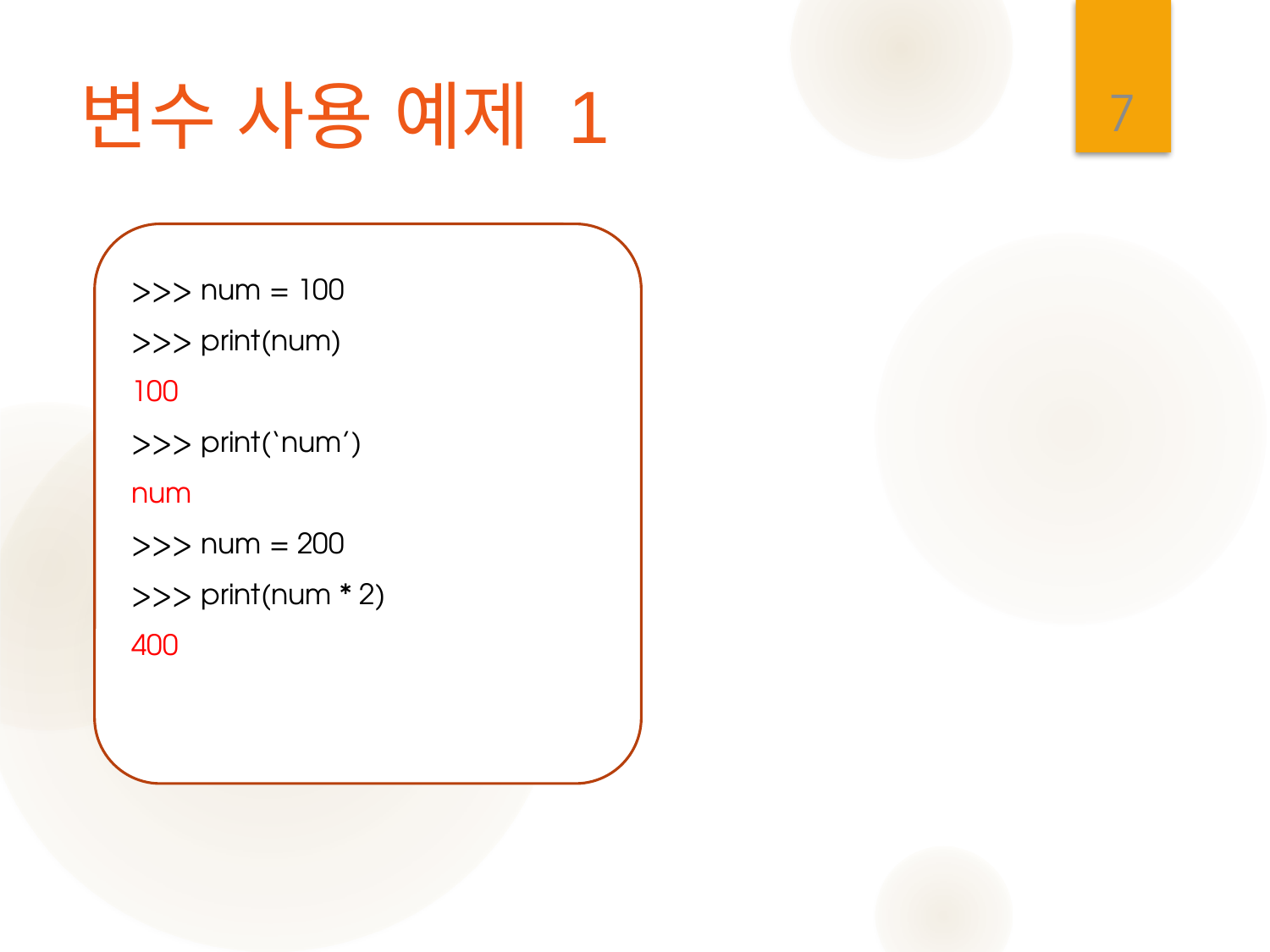

7
# 변수 사용 예제 1

>>> num = 100
>>> print(num)
100
>>> print(‘num’)
num
>>> num = 200
>>> print(num * 2)
400